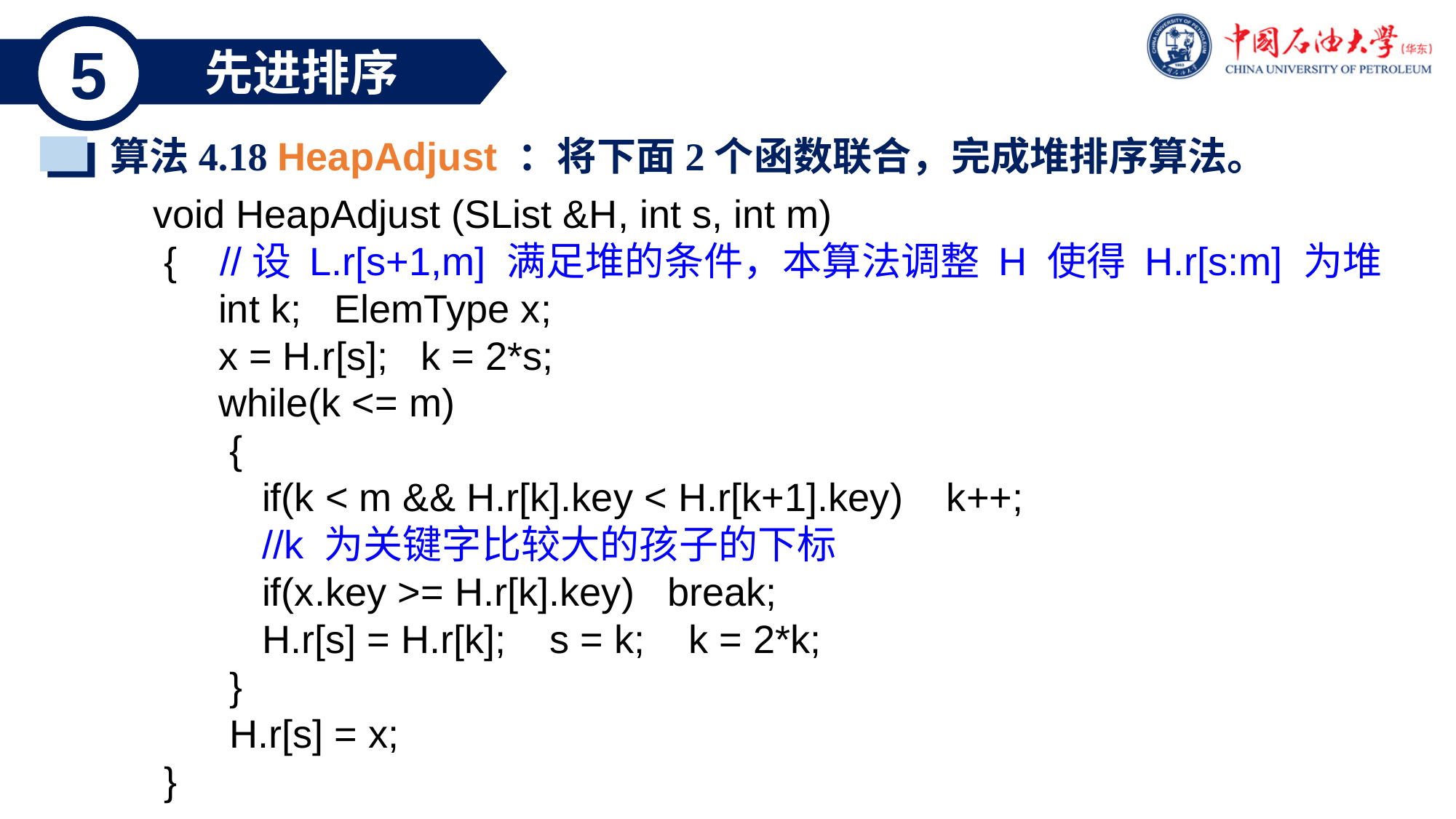

5
先进排序
算法4.18 HeapAdjust ：将下面2个函数联合，完成堆排序算法。

void HeapAdjust (SList &H, int s, int m)
 {    //设 L.r[s+1,m] 满足堆的条件，本算法调整 H 使得 H.r[s:m] 为堆
      int k;   ElemType x;
      x = H.r[s];   k = 2*s;
      while(k <= m)
       {
          if(k < m && H.r[k].key < H.r[k+1].key)    k++;
          //k 为关键字比较大的孩子的下标
          if(x.key >= H.r[k].key)   break;
          H.r[s] = H.r[k];    s = k;    k = 2*k;
       }
       H.r[s] = x;
 }